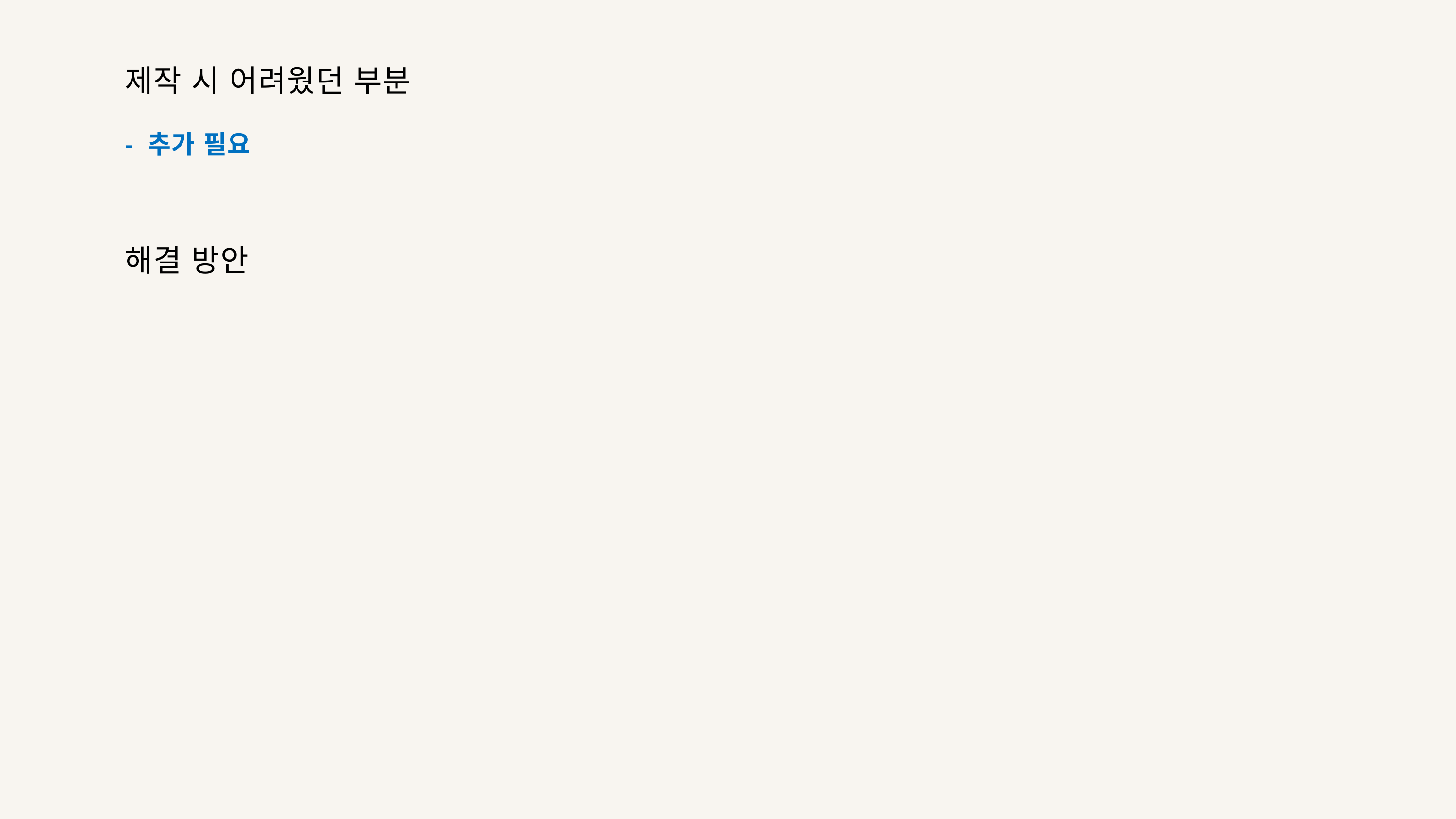

제작 시 어려웠던 부분
- 추가 필요
해결 방안